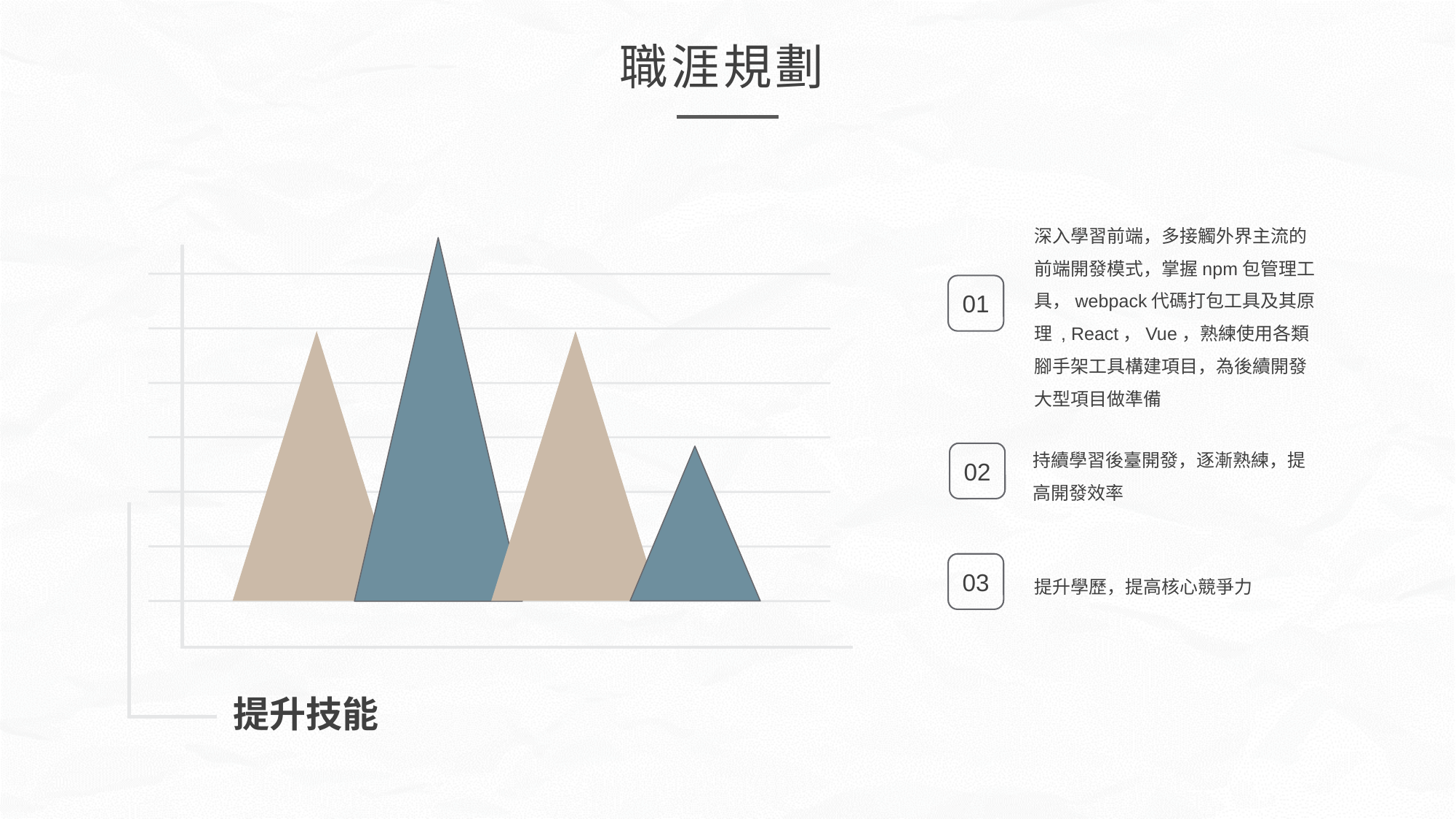

職涯規劃
深入學習前端，多接觸外界主流的前端開發模式，掌握npm包管理工具，webpack代碼打包工具及其原理 , React，Vue，熟練使用各類腳手架工具構建項目，為後續開發大型項目做準備

01

持續學習後臺開發，逐漸熟練，提高開發效率

02

03
提升學歷，提高核心競爭力

提升技能